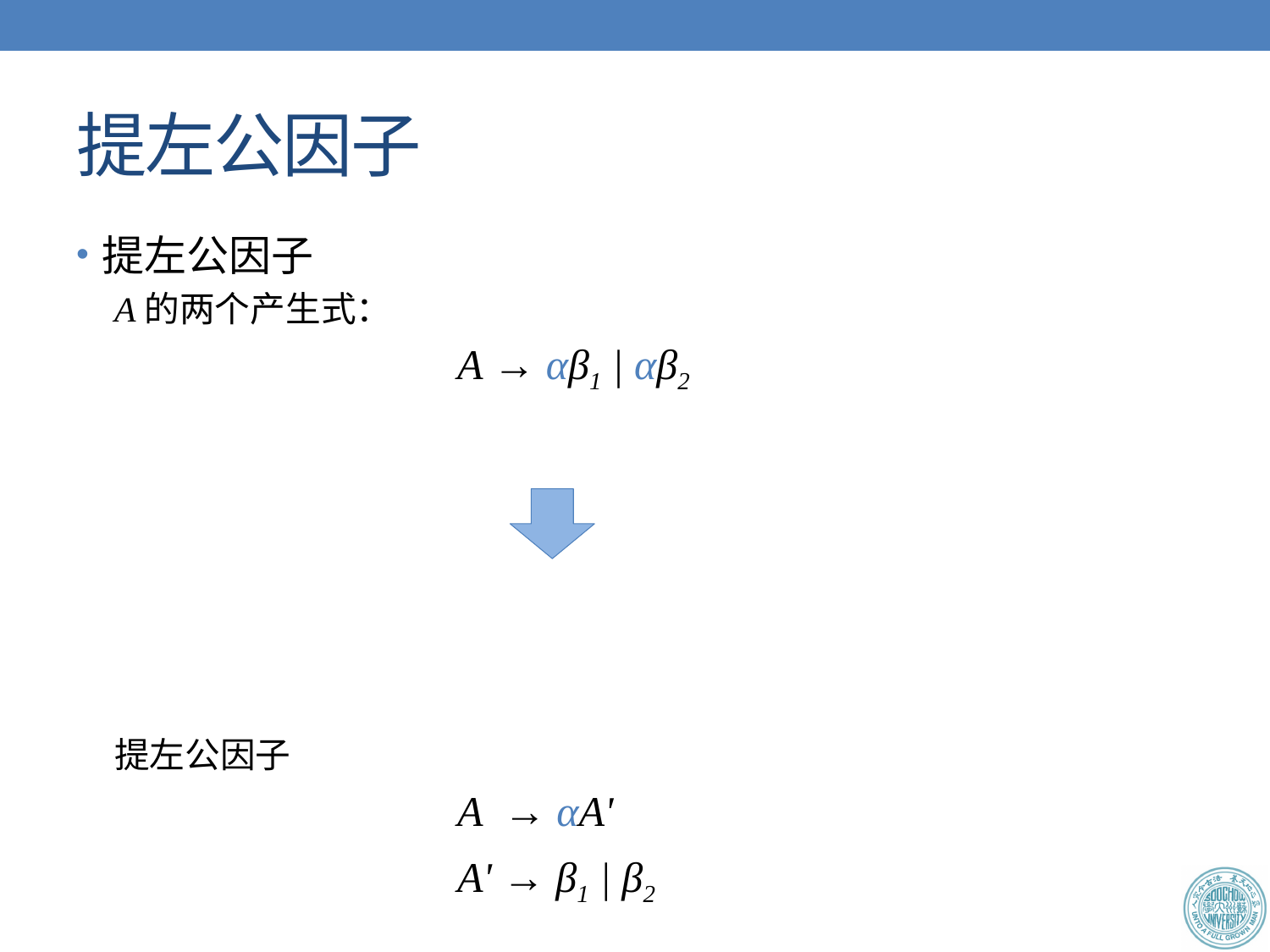

# 提左公因子
提左公因子
A的两个产生式：
			A → αβ1 | αβ2

提左公因子
			A  → αA'
			A' → β1 | β2